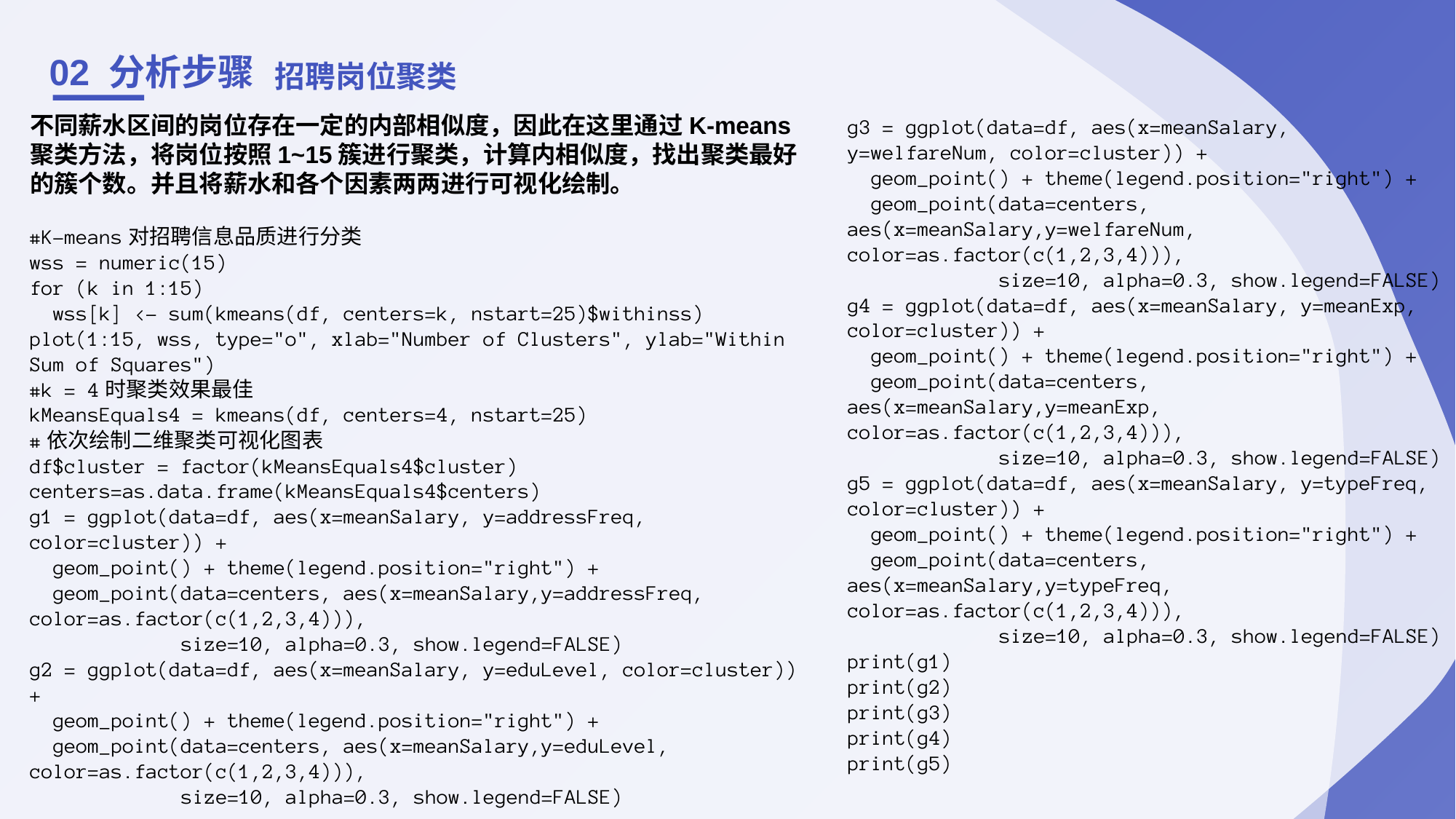

02 分析步骤
招聘岗位聚类

不同薪水区间的岗位存在一定的内部相似度，因此在这里通过K-means聚类方法，将岗位按照1~15簇进行聚类，计算内相似度，找出聚类最好的簇个数。并且将薪水和各个因素两两进行可视化绘制。

#K-means对招聘信息品质进行分类
wss = numeric(15)
for (k in 1:15)
  wss[k] <- sum(kmeans(df, centers=k, nstart=25)$withinss)
plot(1:15, wss, type="o", xlab="Number of Clusters", ylab="Within Sum of Squares")
#k = 4时聚类效果最佳
kMeansEquals4 = kmeans(df, centers=4, nstart=25)
#依次绘制二维聚类可视化图表
df$cluster = factor(kMeansEquals4$cluster)
centers=as.data.frame(kMeansEquals4$centers)
g1 = ggplot(data=df, aes(x=meanSalary, y=addressFreq, color=cluster)) +
  geom_point() + theme(legend.position="right") +
  geom_point(data=centers, aes(x=meanSalary,y=addressFreq, color=as.factor(c(1,2,3,4))),
             size=10, alpha=0.3, show.legend=FALSE)
g2 = ggplot(data=df, aes(x=meanSalary, y=eduLevel, color=cluster)) +
  geom_point() + theme(legend.position="right") +
  geom_point(data=centers, aes(x=meanSalary,y=eduLevel, color=as.factor(c(1,2,3,4))),
             size=10, alpha=0.3, show.legend=FALSE)

g3 = ggplot(data=df, aes(x=meanSalary, y=welfareNum, color=cluster)) +
  geom_point() + theme(legend.position="right") +
  geom_point(data=centers, aes(x=meanSalary,y=welfareNum, color=as.factor(c(1,2,3,4))),
             size=10, alpha=0.3, show.legend=FALSE)
g4 = ggplot(data=df, aes(x=meanSalary, y=meanExp, color=cluster)) +
  geom_point() + theme(legend.position="right") +
  geom_point(data=centers, aes(x=meanSalary,y=meanExp, color=as.factor(c(1,2,3,4))),
             size=10, alpha=0.3, show.legend=FALSE)
g5 = ggplot(data=df, aes(x=meanSalary, y=typeFreq, color=cluster)) +
  geom_point() + theme(legend.position="right") +
  geom_point(data=centers, aes(x=meanSalary,y=typeFreq, color=as.factor(c(1,2,3,4))),
             size=10, alpha=0.3, show.legend=FALSE)
print(g1)
print(g2)
print(g3)
print(g4)
print(g5)